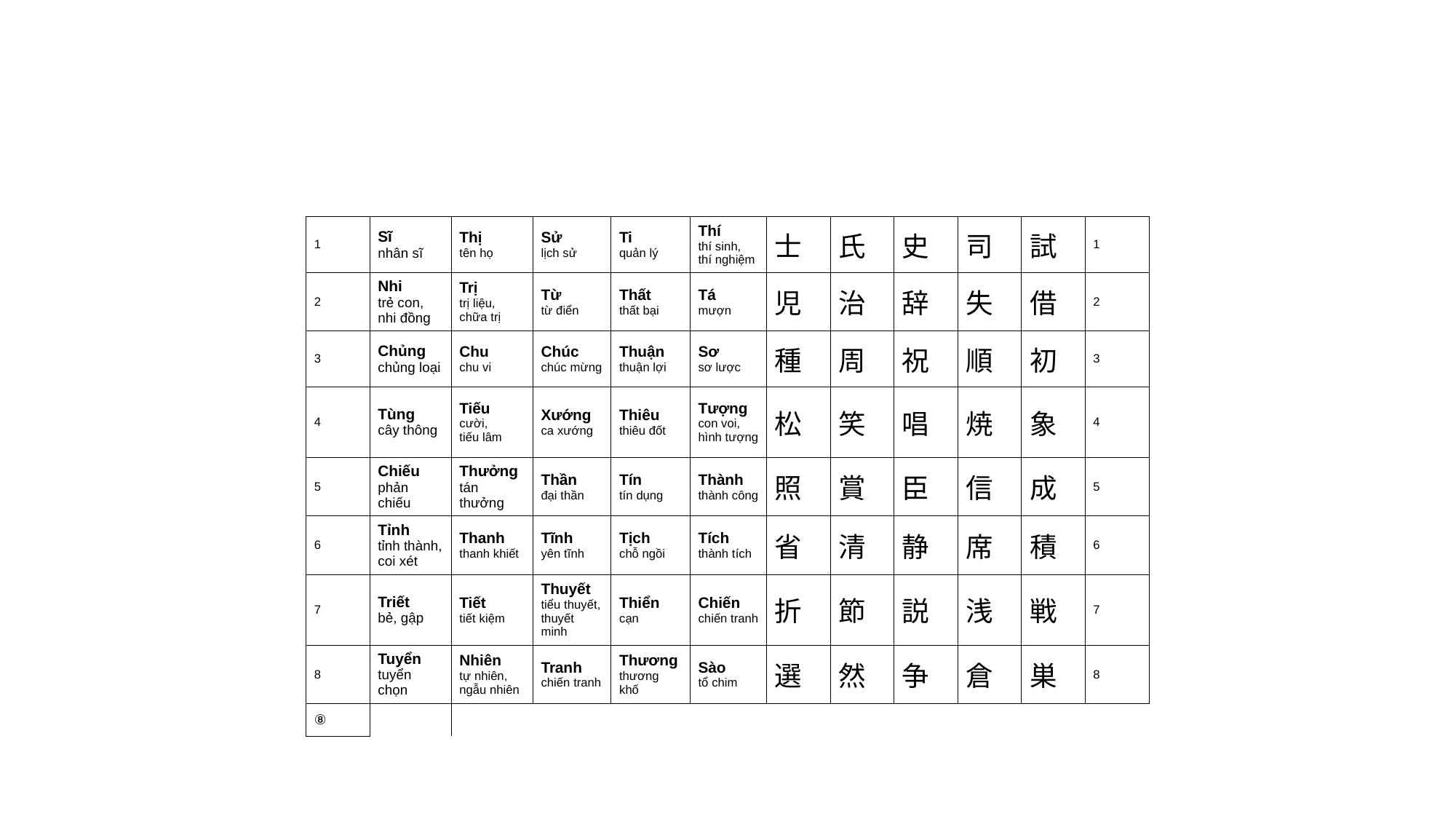

| 1 | Sĩ nhân sĩ | Thị tên họ | Sử lịch sử | Ti quản lý | Thí thí sinh, thí nghiệm | 士 | 氏 | 史 | 司 | 試 | 1 |
| --- | --- | --- | --- | --- | --- | --- | --- | --- | --- | --- | --- |
| 2 | Nhi trẻ con, nhi đồng | Trị trị liệu, chữa trị | Từ từ điển | Thất thất bại | Tá mượn | 児 | 治 | 辞 | 失 | 借 | 2 |
| 3 | Chủng chủng loại | Chu chu vi | Chúc chúc mừng | Thuận thuận lợi | Sơ sơ lược | 種 | 周 | 祝 | 順 | 初 | 3 |
| 4 | Tùng cây thông | Tiếu cười, tiếu lâm | Xướng ca xướng | Thiêu thiêu đốt | Tượng con voi, hình tượng | 松 | 笑 | 唱 | 焼 | 象 | 4 |
| 5 | Chiếu phản chiếu | Thưởng tán thưởng | Thần đại thần | Tín tín dụng | Thành thành công | 照 | 賞 | 臣 | 信 | 成 | 5 |
| 6 | Tỉnh tỉnh thành, coi xét | Thanh thanh khiết | Tĩnh yên tĩnh | Tịch chỗ ngồi | Tích thành tích | 省 | 清 | 静 | 席 | 積 | 6 |
| 7 | Triết bẻ, gập | Tiết tiết kiệm | Thuyết tiểu thuyết, thuyết minh | Thiển cạn | Chiến chiến tranh | 折 | 節 | 説 | 浅 | 戦 | 7 |
| 8 | Tuyển tuyển chọn | Nhiên tự nhiên, ngẫu nhiên | Tranh chiến tranh | Thương thương khố | Sào tổ chim | 選 | 然 | 争 | 倉 | 巣 | 8 |
| ⑧ |  |  |  |  |  |  |  |  |  |  |  |